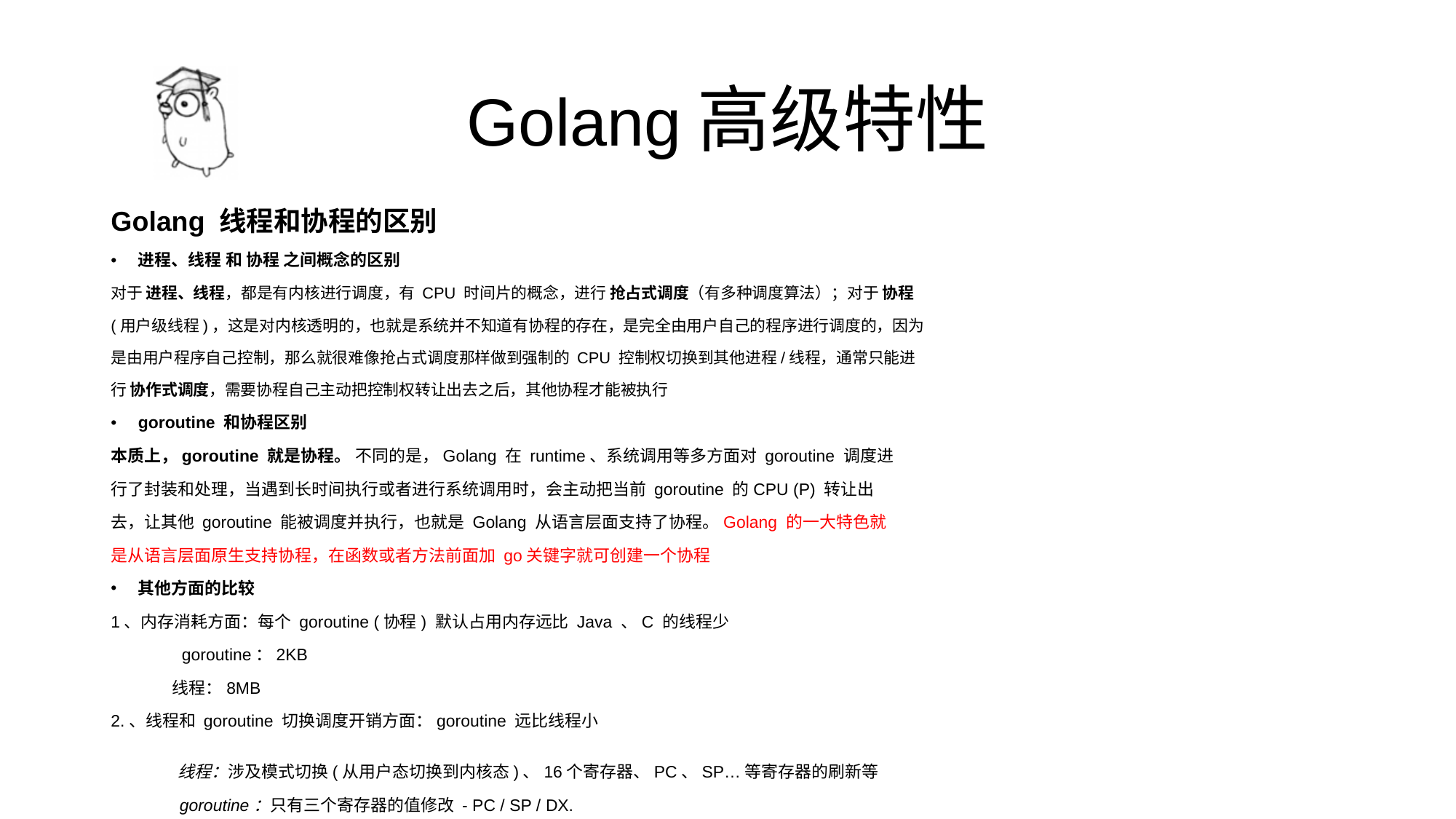

# Golang高级特性
Golang 线程和协程的区别
进程、线程 和 协程 之间概念的区别
对于 进程、线程，都是有内核进行调度，有 CPU 时间片的概念，进行 抢占式调度（有多种调度算法）；对于 协程
(用户级线程)，这是对内核透明的，也就是系统并不知道有协程的存在，是完全由用户自己的程序进行调度的，因为
是由用户程序自己控制，那么就很难像抢占式调度那样做到强制的 CPU 控制权切换到其他进程/线程，通常只能进
行 协作式调度，需要协程自己主动把控制权转让出去之后，其他协程才能被执行
goroutine 和协程区别
本质上，goroutine 就是协程。 不同的是，Golang 在 runtime、系统调用等多方面对 goroutine 调度进
行了封装和处理，当遇到长时间执行或者进行系统调用时，会主动把当前 goroutine 的CPU (P) 转让出
去，让其他 goroutine 能被调度并执行，也就是 Golang 从语言层面支持了协程。Golang 的一大特色就
是从语言层面原生支持协程，在函数或者方法前面加 go关键字就可创建一个协程
其他方面的比较
1、内存消耗方面：每个 goroutine (协程) 默认占用内存远比 Java 、C 的线程少
　　　　goroutine：2KB
               线程：8MB
2.、线程和 goroutine 切换调度开销方面：goroutine 远比线程小
　　　　线程：涉及模式切换(从用户态切换到内核态)、16个寄存器、PC、SP…等寄存器的刷新等
                           goroutine：只有三个寄存器的值修改 - PC / SP / DX.